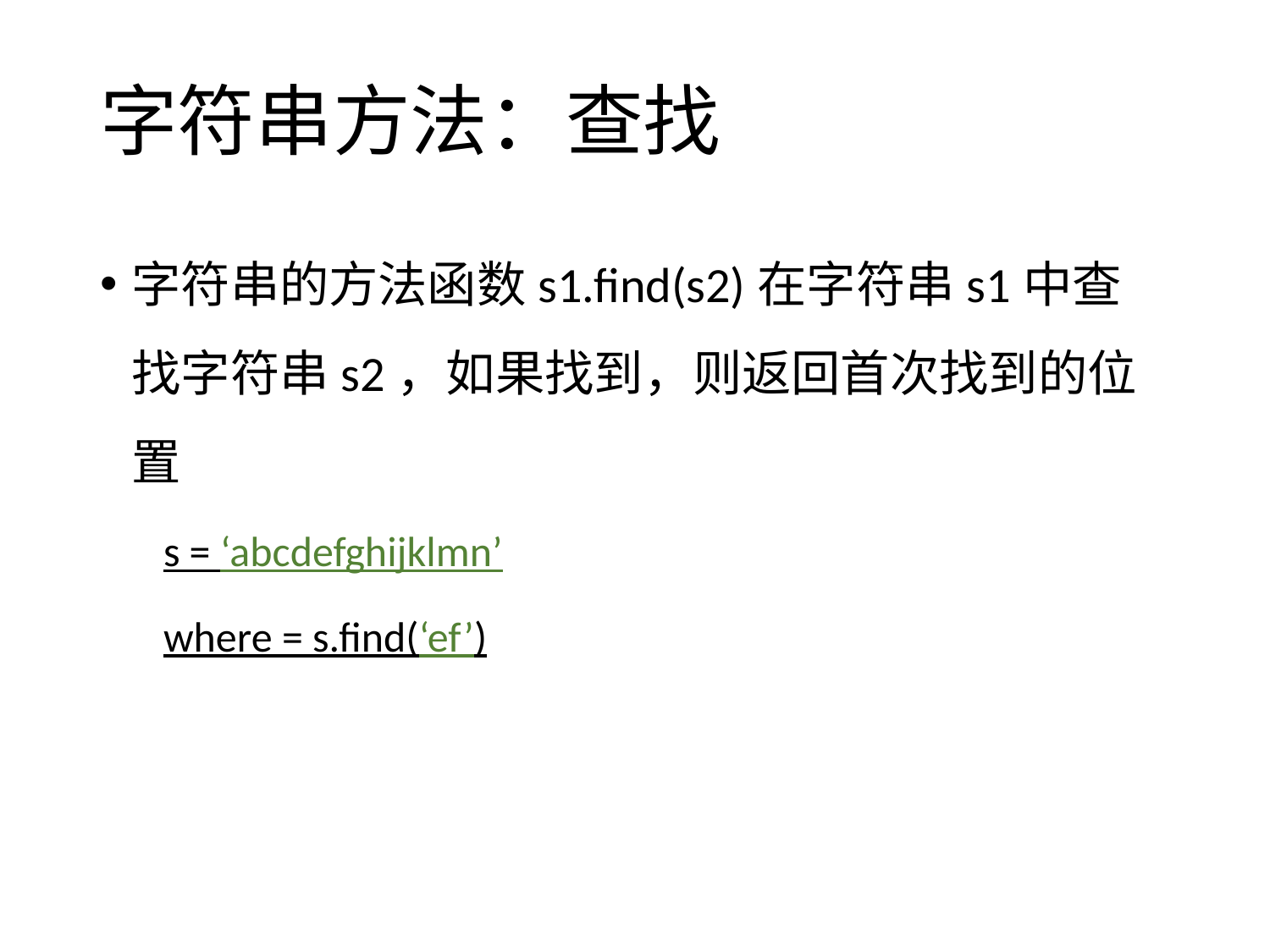

# 字符串方法：查找
字符串的方法函数s1.find(s2)在字符串s1中查找字符串s2，如果找到，则返回首次找到的位置
s = ‘abcdefghijklmn’
where = s.find(‘ef’)